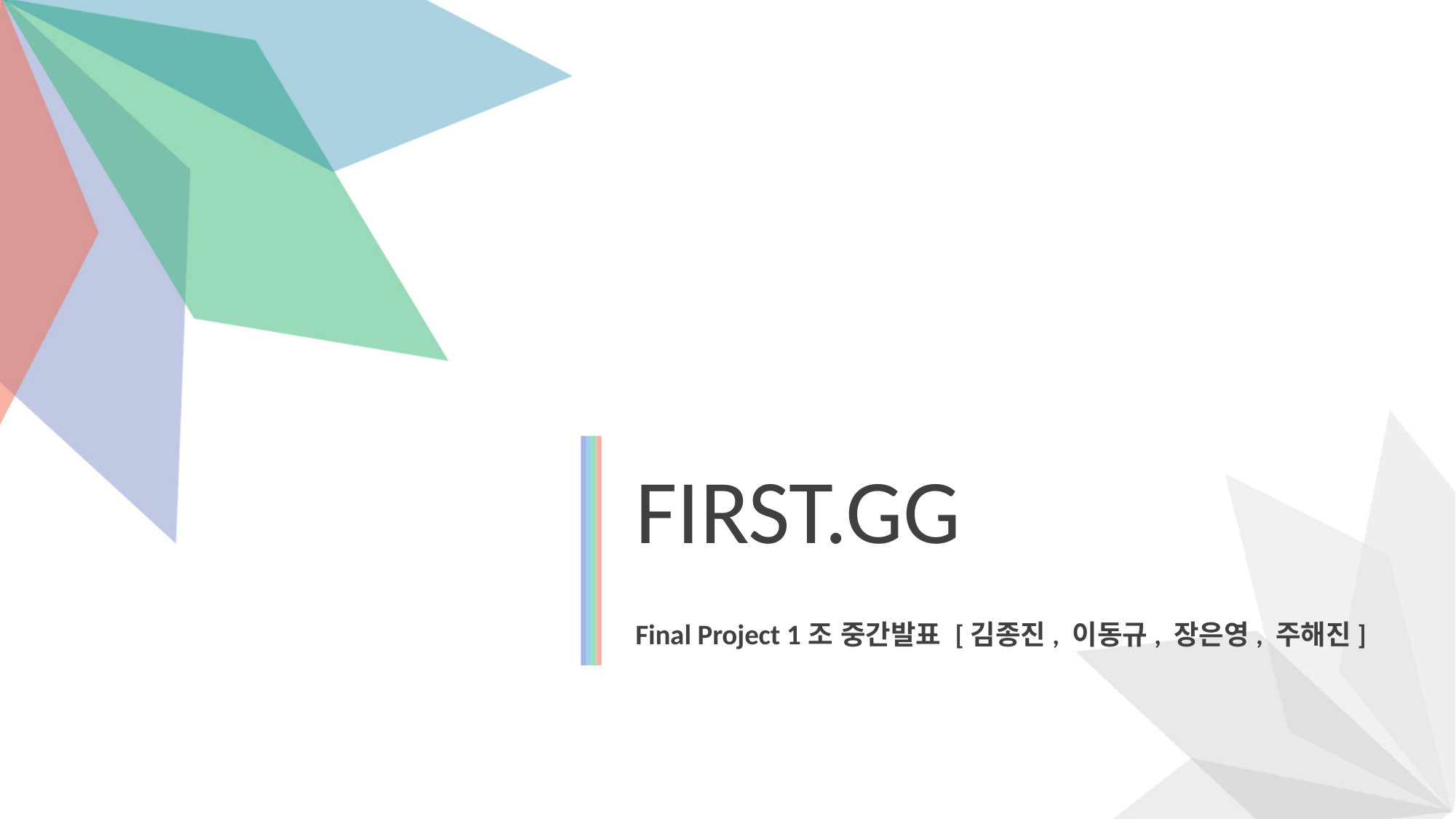

FIRST.GG

Final Project 1조 중간발표 [김종진, 이동규, 장은영, 주해진]